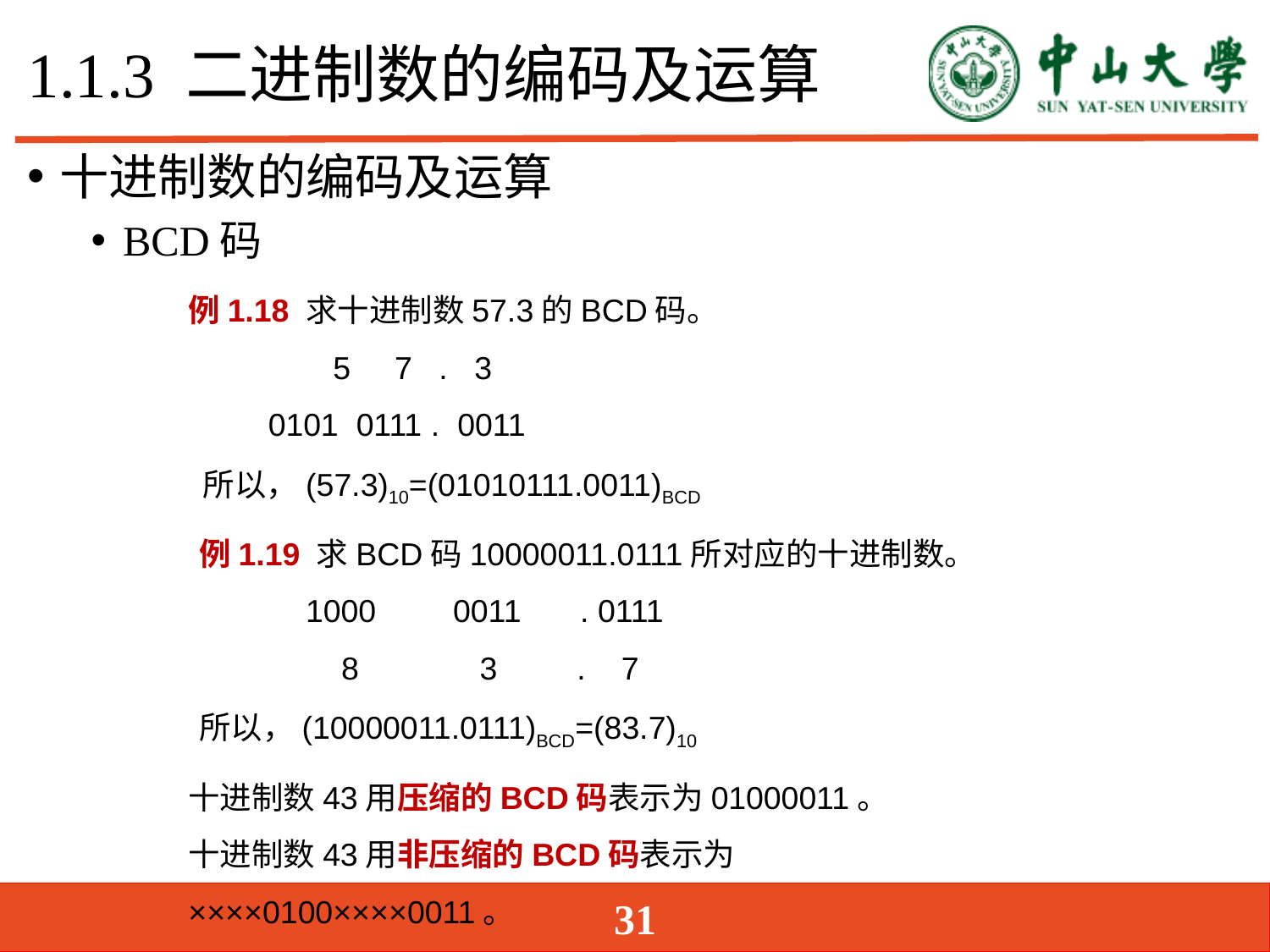

# 1.1.3 二进制数的编码及运算
十进制数的编码及运算
BCD码
例1.18 求十进制数57.3的BCD码。
       	  5     7   .   3
         0101  0111 .  0011
 所以，(57.3)10=(01010111.0011)BCD
例1.19 求BCD码10000011.0111所对应的十进制数。
            1000	0011	. 0111
                8	   3         .    7
所以，(10000011.0111)BCD=(83.7)10
十进制数43用压缩的BCD码表示为01000011。
十进制数43用非压缩的BCD码表示为××××0100××××0011。
31